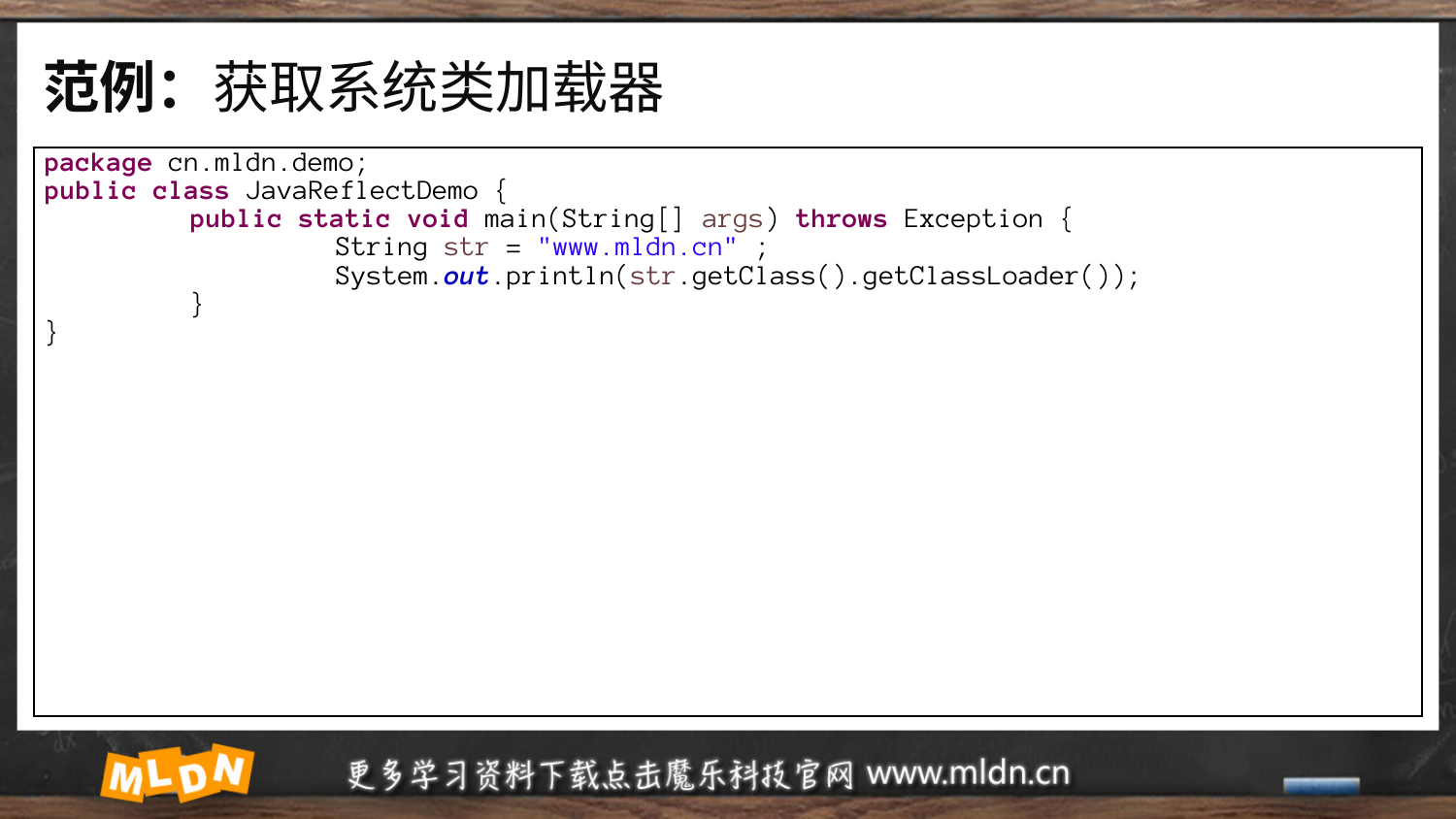

# 范例：获取系统类加载器
| package cn.mldn.demo; public class JavaReflectDemo { public static void main(String[] args) throws Exception { String str = "www.mldn.cn" ; System.out.println(str.getClass().getClassLoader()); } } |
| --- |